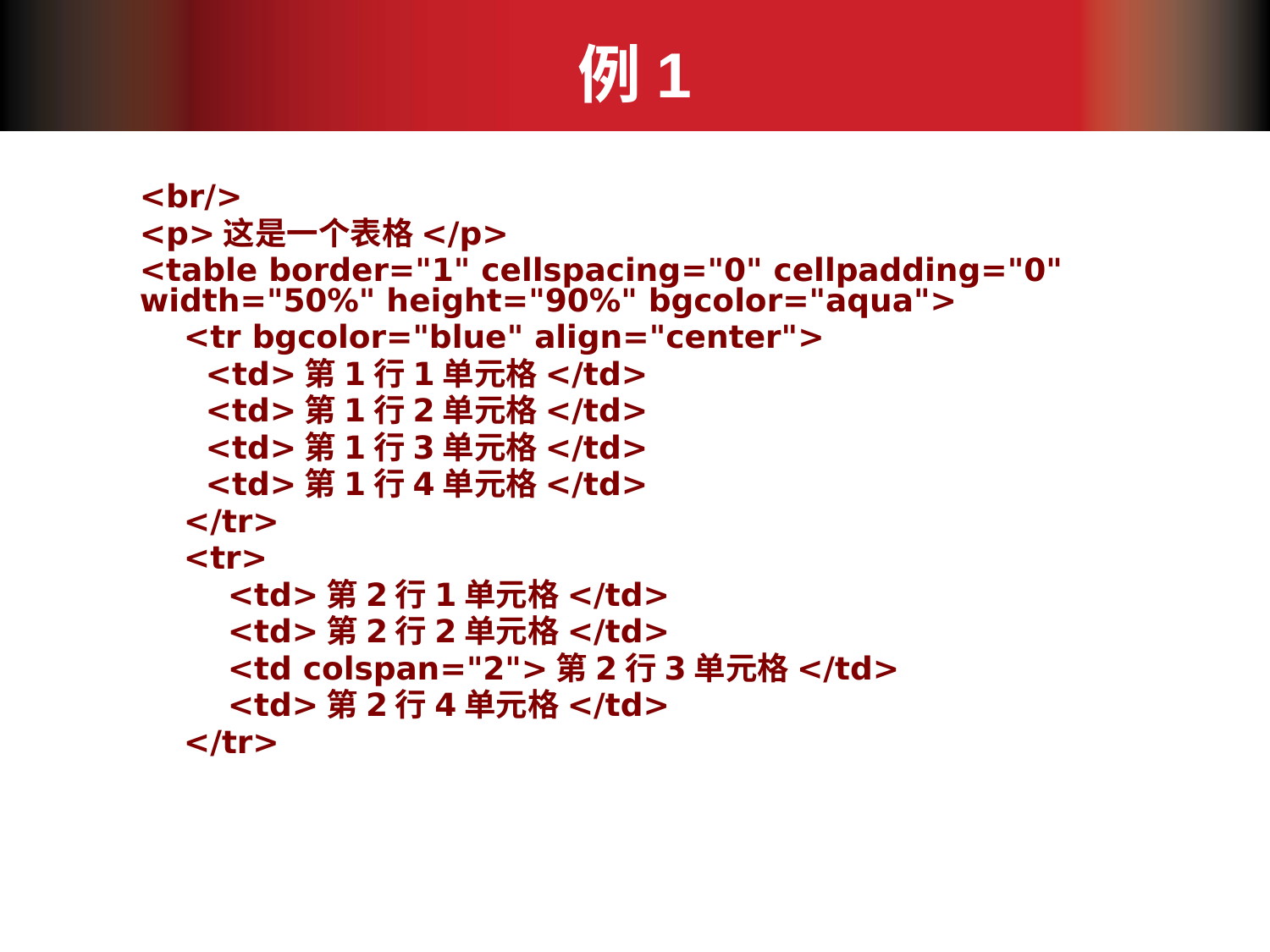

# 例1
<br/>
<p>这是一个表格</p>
<table border="1" cellspacing="0" cellpadding="0" width="50%" height="90%" bgcolor="aqua">
    <tr bgcolor="blue" align="center">
      <td>第1行1单元格</td>
      <td>第1行2单元格</td>
      <td>第1行3单元格</td>
      <td>第1行4单元格</td>
    </tr>
    <tr>
        <td>第2行1单元格</td>
        <td>第2行2单元格</td>
        <td colspan="2">第2行3单元格</td>
        <td>第2行4单元格</td>
    </tr>